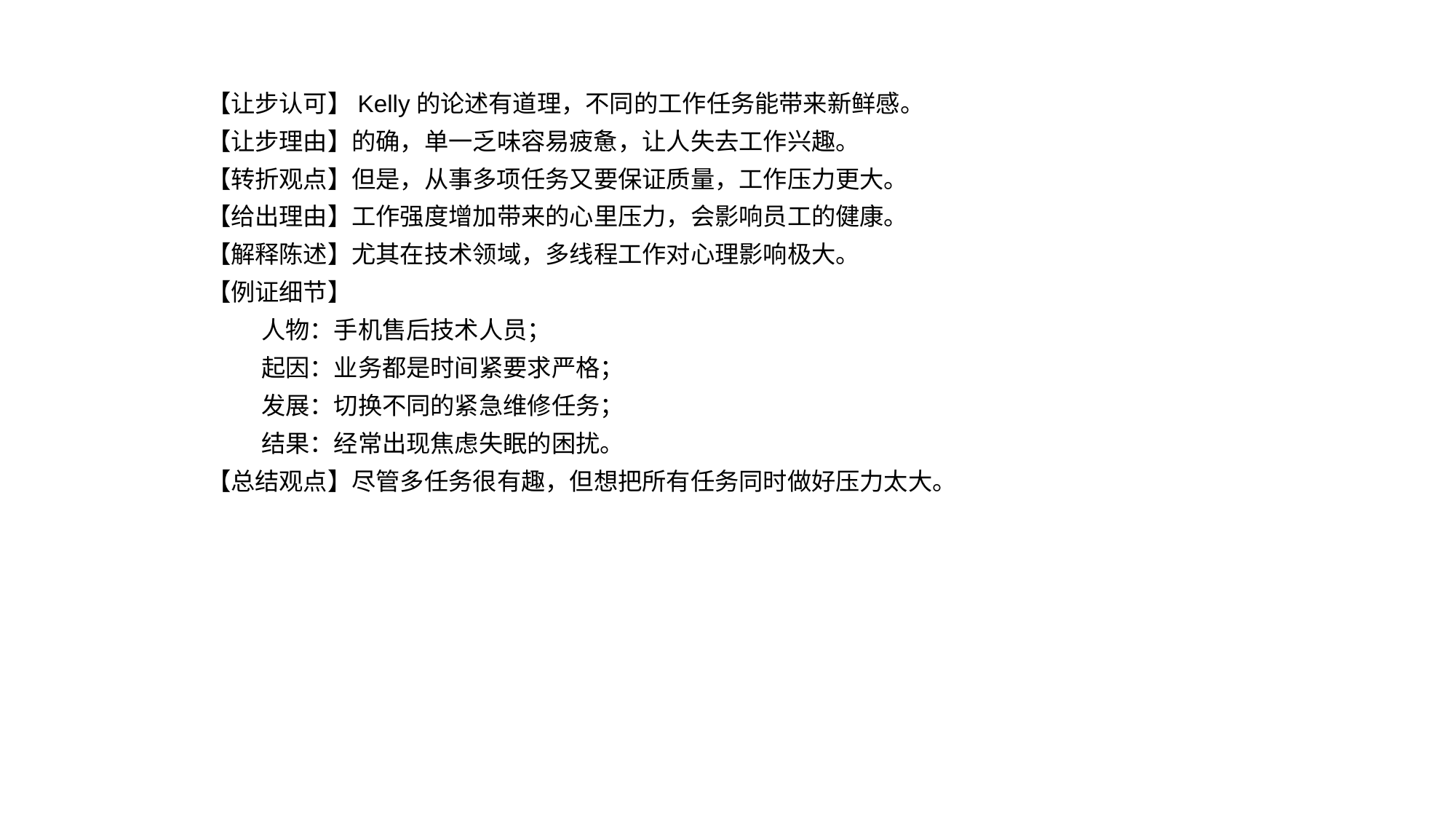

【让步认可】Kelly的论述有道理，不同的工作任务能带来新鲜感。
【让步理由】的确，单一乏味容易疲惫，让人失去工作兴趣。
【转折观点】但是，从事多项任务又要保证质量，工作压力更大。
【给出理由】工作强度增加带来的心里压力，会影响员工的健康。
【解释陈述】尤其在技术领域，多线程工作对心理影响极大。
【例证细节】
人物：手机售后技术人员；
起因：业务都是时间紧要求严格；
发展：切换不同的紧急维修任务；
结果：经常出现焦虑失眠的困扰。
【总结观点】尽管多任务很有趣，但想把所有任务同时做好压力太大。